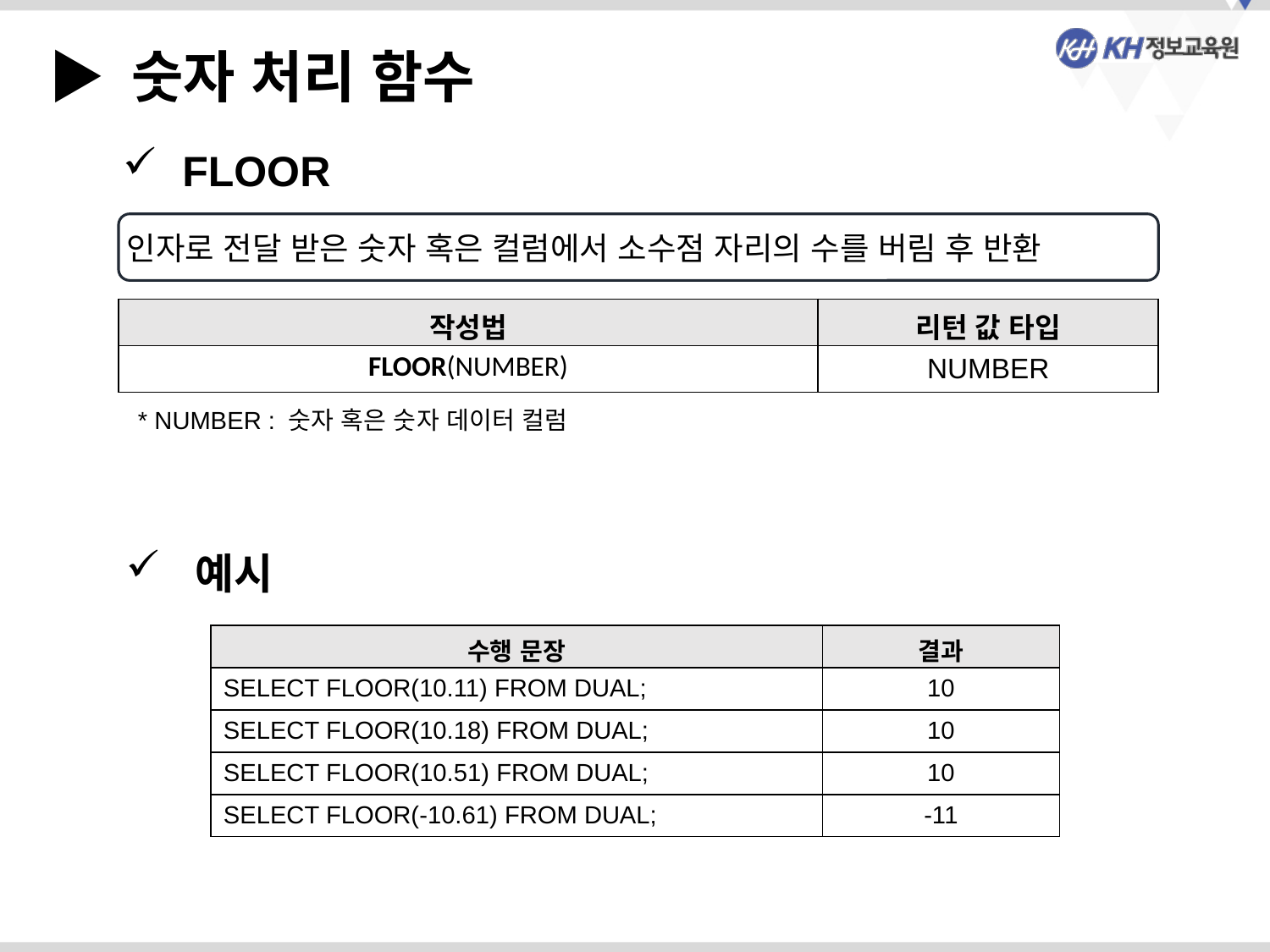

▶ 숫자 처리 함수
 FLOOR
인자로 전달 받은 숫자 혹은 컬럼에서 소수점 자리의 수를 버림 후 반환
| 작성법 | 리턴 값 타입 |
| --- | --- |
| FLOOR(NUMBER) | NUMBER |
* NUMBER : 숫자 혹은 숫자 데이터 컬럼
 예시
| 수행 문장 | 결과 |
| --- | --- |
| SELECT FLOOR(10.11) FROM DUAL; | 10 |
| SELECT FLOOR(10.18) FROM DUAL; | 10 |
| SELECT FLOOR(10.51) FROM DUAL; | 10 |
| SELECT FLOOR(-10.61) FROM DUAL; | -11 |